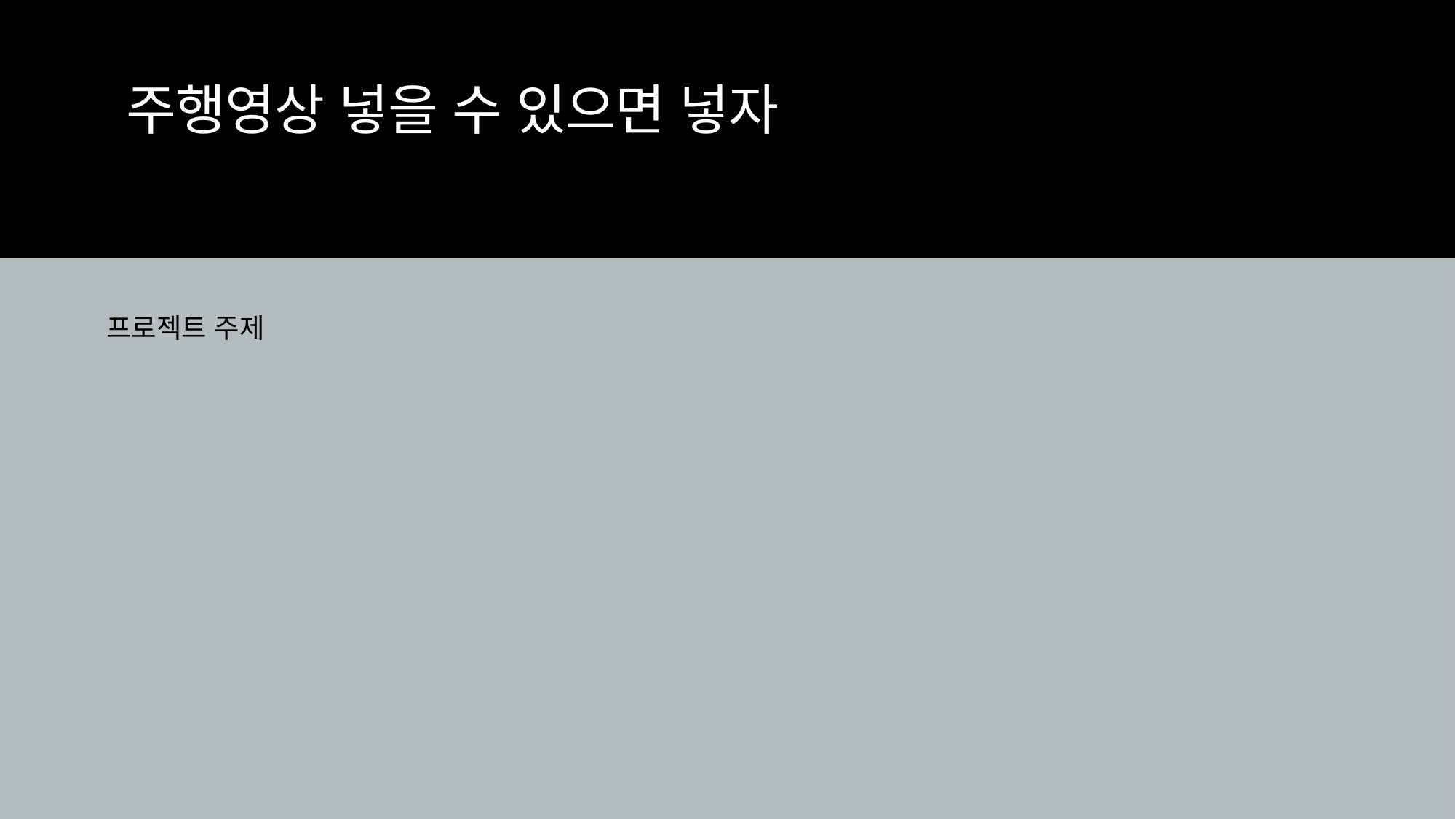

# 주행영상 넣을 수 있으면 넣자

프로젝트 주제
2023-11-10